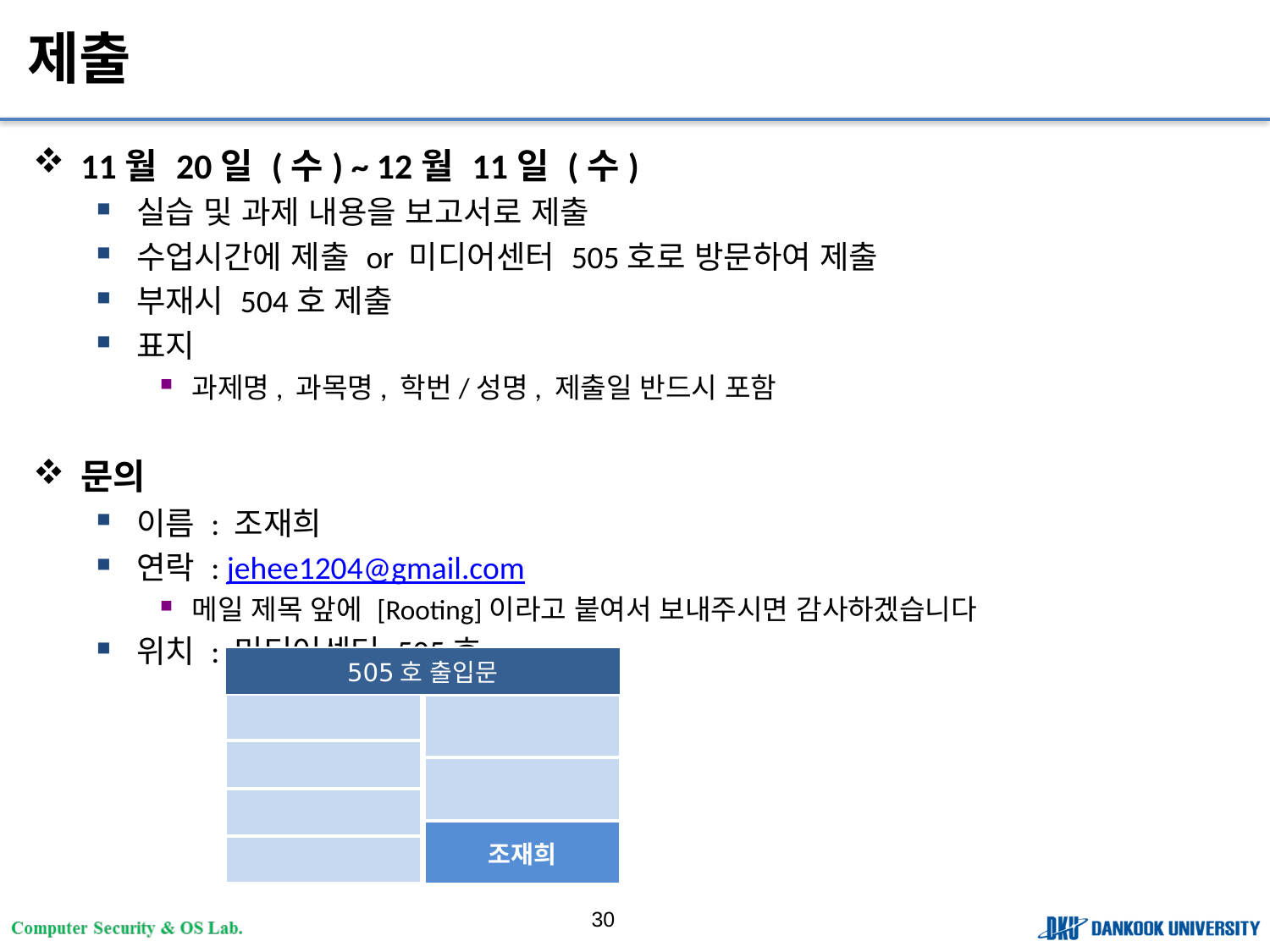

# 제출
11월 20일 (수) ~ 12월 11일 (수)
실습 및 과제 내용을 보고서로 제출
수업시간에 제출 or 미디어센터 505호로 방문하여 제출
부재시 504호 제출
표지
과제명, 과목명, 학번/성명, 제출일 반드시 포함

문의
이름 : 조재희
연락 : jehee1204@gmail.com
메일 제목 앞에 [Rooting]이라고 붙여서 보내주시면 감사하겠습니다
위치 : 미디어센터 505호
| 505호 출입문 |
| --- |
|  |
| --- |
|  |
|  |
|  |
|  |
| --- |
|  |
| 조재희 |
30